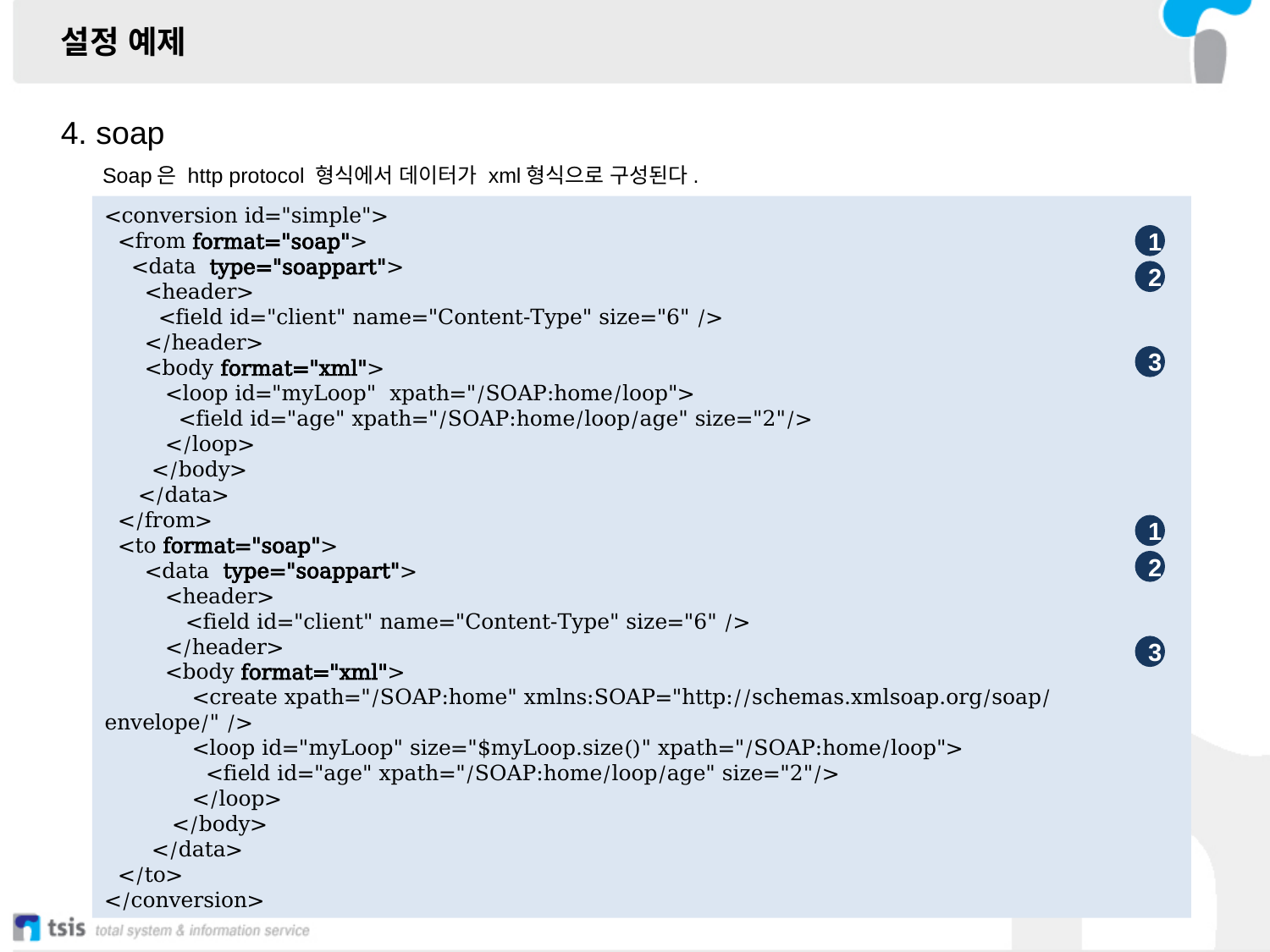

설정 예제
4. soap
Soap은 http protocol 형식에서 데이터가 xml형식으로 구성된다.
<conversion id="simple">
  <from format="soap">
    <data  type="soappart">
      <header>
        <field id="client" name="Content-Type" size="6" />
      </header>
      <body format="xml">
         <loop id="myLoop"  xpath="/SOAP:home/loop">
           <field id="age" xpath="/SOAP:home/loop/age" size="2"/>
         </loop>
       </body>
     </data>
  </from>
  <to format="soap">
      <data  type="soappart">
         <header>
            <field id="client" name="Content-Type" size="6" />
         </header>
         <body format="xml">
             <create xpath="/SOAP:home" xmlns:SOAP="http://schemas.xmlsoap.org/soap/envelope/" />
             <loop id="myLoop" size="$myLoop.size()" xpath="/SOAP:home/loop">
               <field id="age" xpath="/SOAP:home/loop/age" size="2"/>
             </loop>
          </body>
       </data>
  </to>
</conversion>
1
2
3
1
2
3